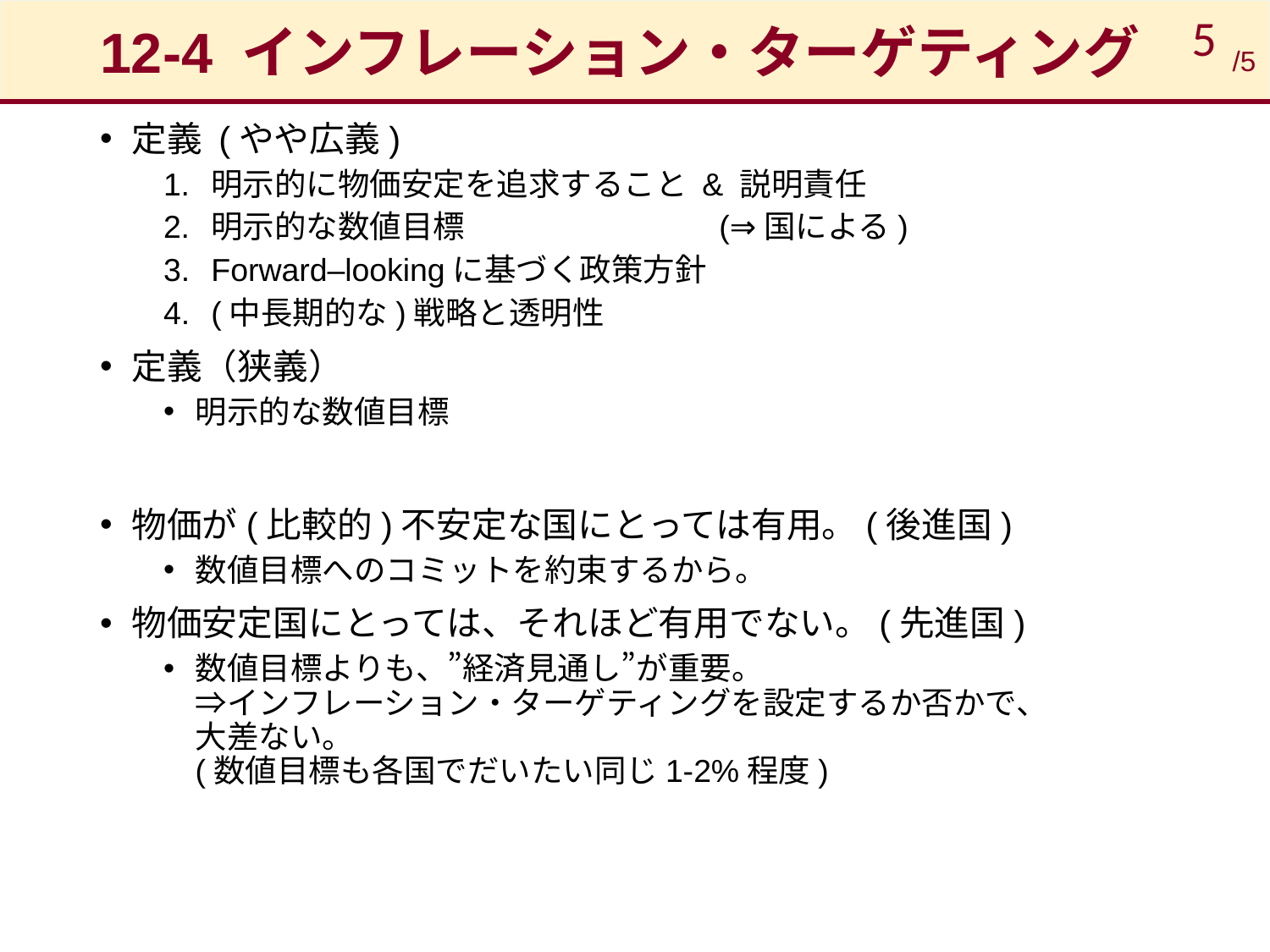

# 12-4 インフレーション・ターゲティング
5
/5
定義 (やや広義)
明示的に物価安定を追求すること & 説明責任
明示的な数値目標		(⇒国による)
Forward–lookingに基づく政策方針
(中長期的な)戦略と透明性
定義（狭義）
明示的な数値目標

物価が(比較的)不安定な国にとっては有用。(後進国)
数値目標へのコミットを約束するから。
物価安定国にとっては、それほど有用でない。(先進国)
数値目標よりも、”経済見通し”が重要。
⇒インフレーション・ターゲティングを設定するか否かで、
大差ない。
(数値目標も各国でだいたい同じ1-2%程度)